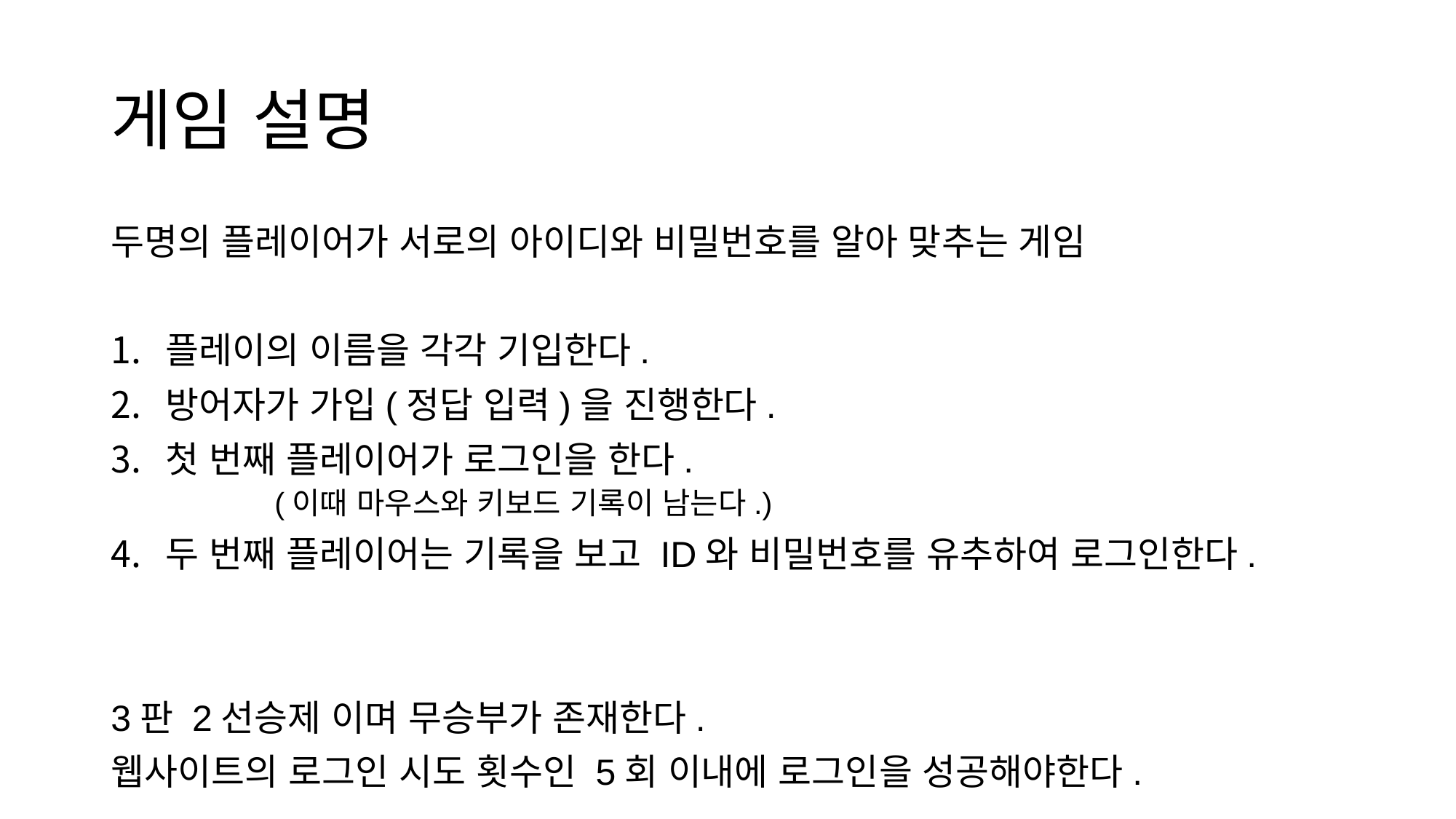

# 게임 설명
두명의 플레이어가 서로의 아이디와 비밀번호를 알아 맞추는 게임

플레이의 이름을 각각 기입한다.
방어자가 가입(정답 입력)을 진행한다.
첫 번째 플레이어가 로그인을 한다.
	(이때 마우스와 키보드 기록이 남는다.)
두 번째 플레이어는 기록을 보고 ID와 비밀번호를 유추하여 로그인한다.

3판 2선승제 이며 무승부가 존재한다.
웹사이트의 로그인 시도 횟수인 5회 이내에 로그인을 성공해야한다.